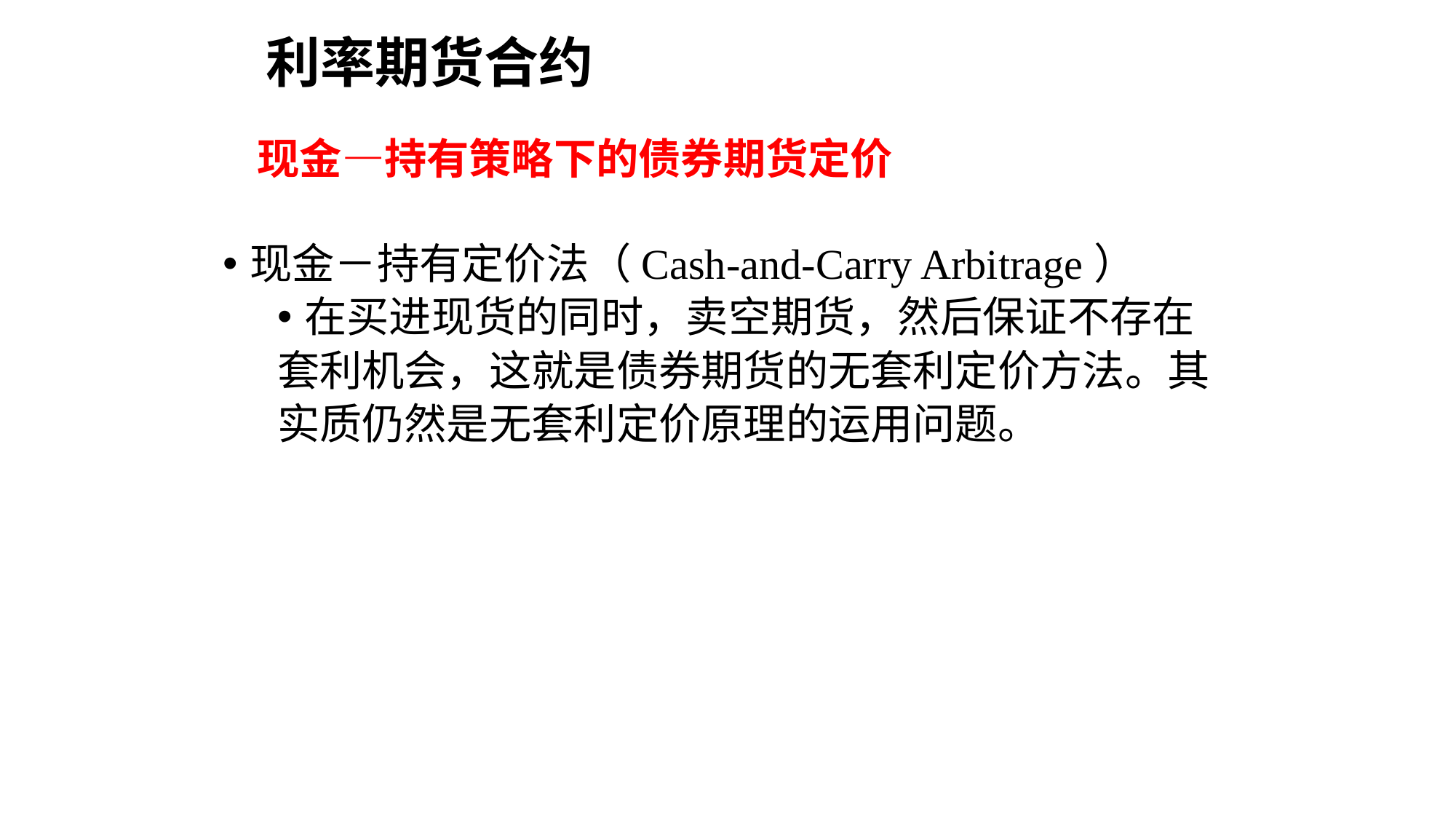

利率期货合约
# 现金—持有策略下的债券期货定价
现金－持有定价法（Cash-and-Carry Arbitrage）
在买进现货的同时，卖空期货，然后保证不存在
套利机会，这就是债券期货的无套利定价方法。其
实质仍然是无套利定价原理的运用问题。